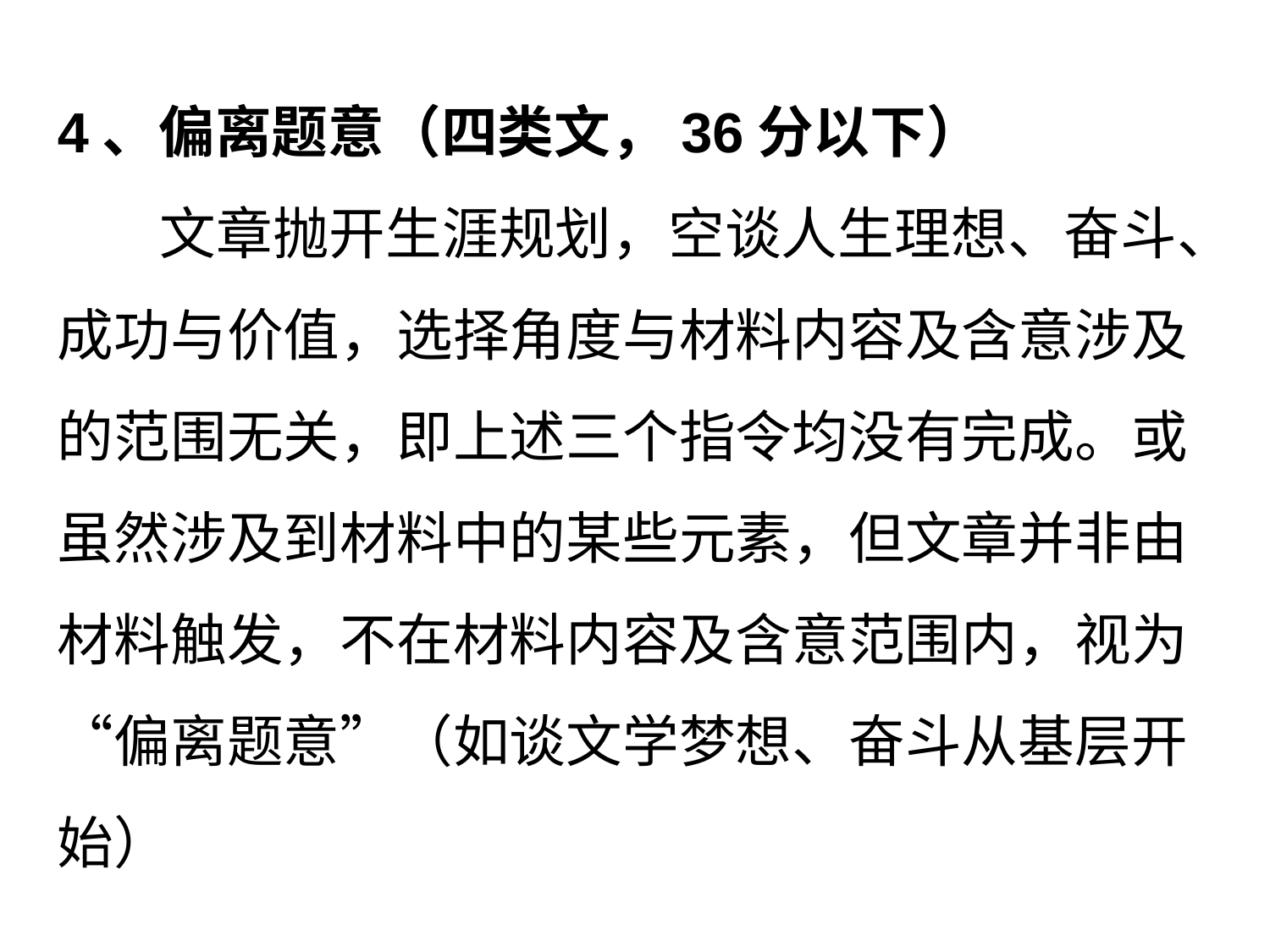

4、偏离题意（四类文，36分以下）
       文章抛开生涯规划，空谈人生理想、奋斗、成功与价值，选择角度与材料内容及含意涉及的范围无关，即上述三个指令均没有完成。或虽然涉及到材料中的某些元素，但文章并非由材料触发，不在材料内容及含意范围内，视为“偏离题意”（如谈文学梦想、奋斗从基层开始）